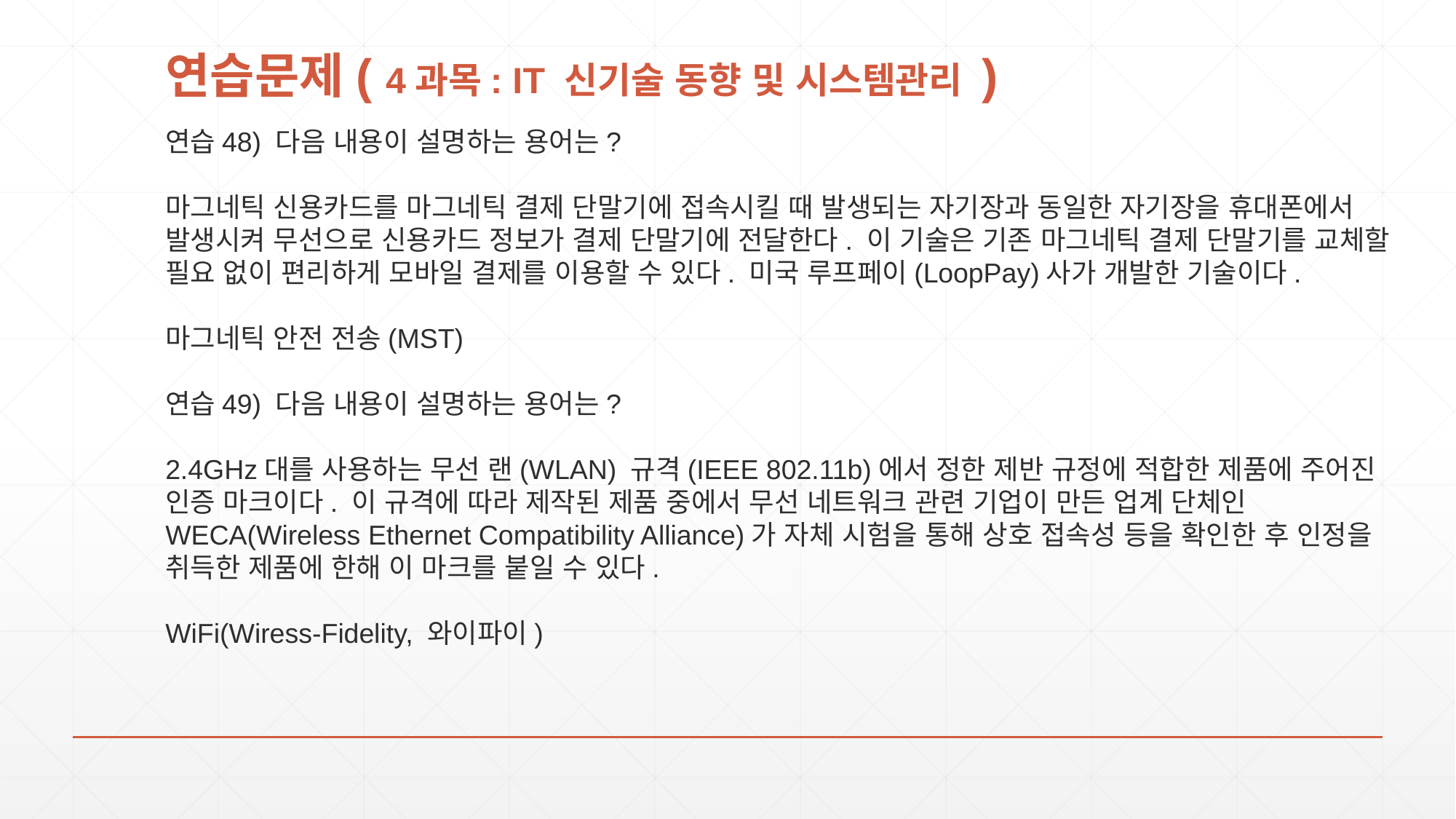

# 연습문제( 4과목: IT 신기술 동향 및 시스템관리 )
연습48) 다음 내용이 설명하는 용어는?

마그네틱 신용카드를 마그네틱 결제 단말기에 접속시킬 때 발생되는 자기장과 동일한 자기장을 휴대폰에서 발생시켜 무선으로 신용카드 정보가 결제 단말기에 전달한다. 이 기술은 기존 마그네틱 결제 단말기를 교체할 필요 없이 편리하게 모바일 결제를 이용할 수 있다. 미국 루프페이(LoopPay)사가 개발한 기술이다.

마그네틱 안전 전송(MST)

연습49) 다음 내용이 설명하는 용어는?

2.4GHz대를 사용하는 무선 랜(WLAN) 규격(IEEE 802.11b)에서 정한 제반 규정에 적합한 제품에 주어진 인증 마크이다. 이 규격에 따라 제작된 제품 중에서 무선 네트워크 관련 기업이 만든 업계 단체인 WECA(Wireless Ethernet Compatibility Alliance)가 자체 시험을 통해 상호 접속성 등을 확인한 후 인정을 취득한 제품에 한해 이 마크를 붙일 수 있다.

WiFi(Wiress-Fidelity, 와이파이)